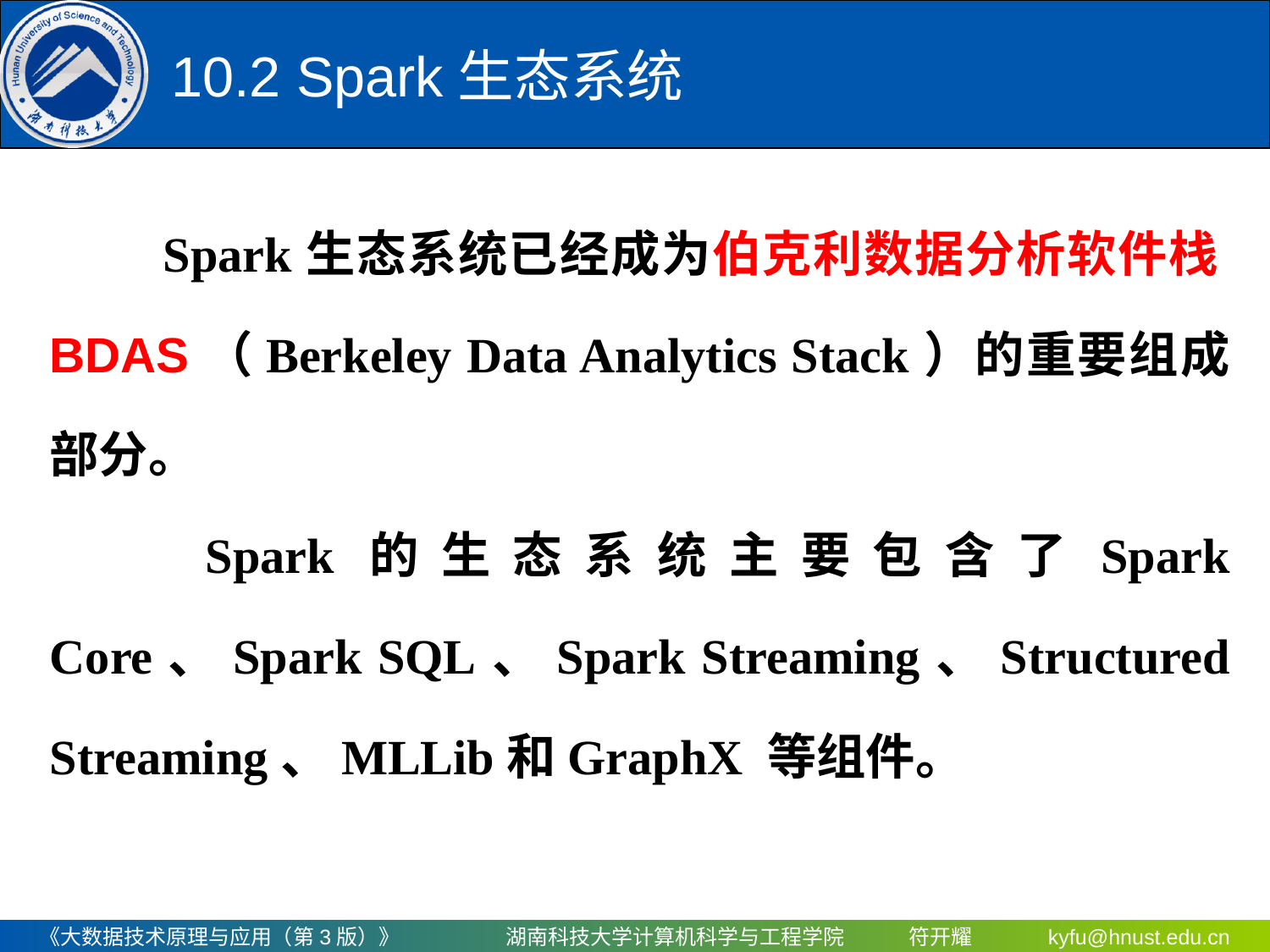

# 10.2 Spark生态系统
　　Spark生态系统已经成为伯克利数据分析软件栈BDAS（Berkeley Data Analytics Stack）的重要组成部分。
　　Spark的生态系统主要包含了Spark Core、Spark SQL、Spark Streaming、Structured Streaming、MLLib和GraphX 等组件。